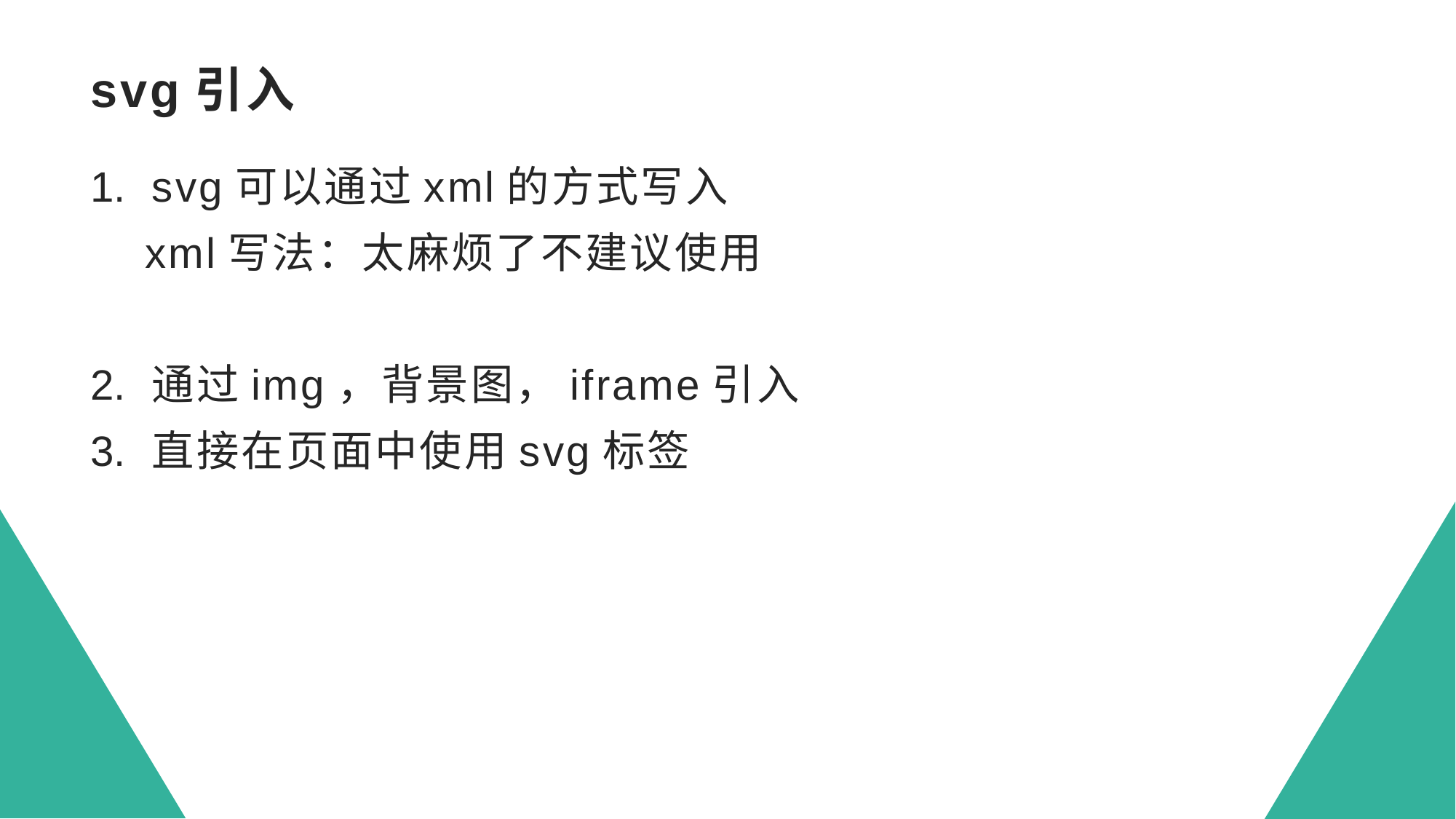

# svg引入
svg可以通过xml的方式写入
xml写法：太麻烦了不建议使用

通过img，背景图，iframe引入
直接在页面中使用svg标签